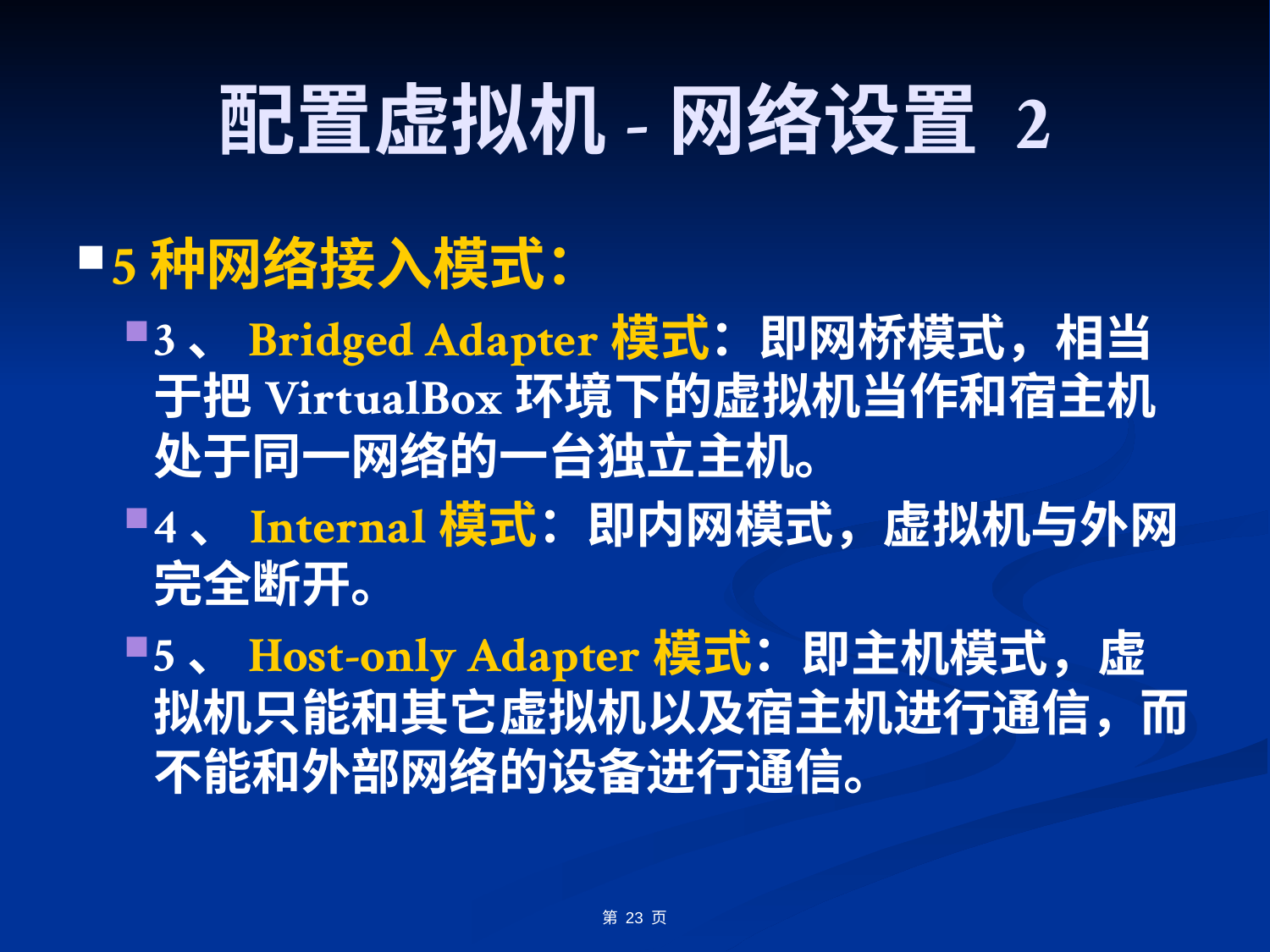

# 配置虚拟机-网络设置 2
5种网络接入模式：
3、Bridged Adapter模式：即网桥模式，相当于把VirtualBox环境下的虚拟机当作和宿主机处于同一网络的一台独立主机。
4、Internal模式：即内网模式，虚拟机与外网完全断开。
5、Host-only Adapter模式：即主机模式，虚拟机只能和其它虚拟机以及宿主机进行通信，而不能和外部网络的设备进行通信。

第 23 页